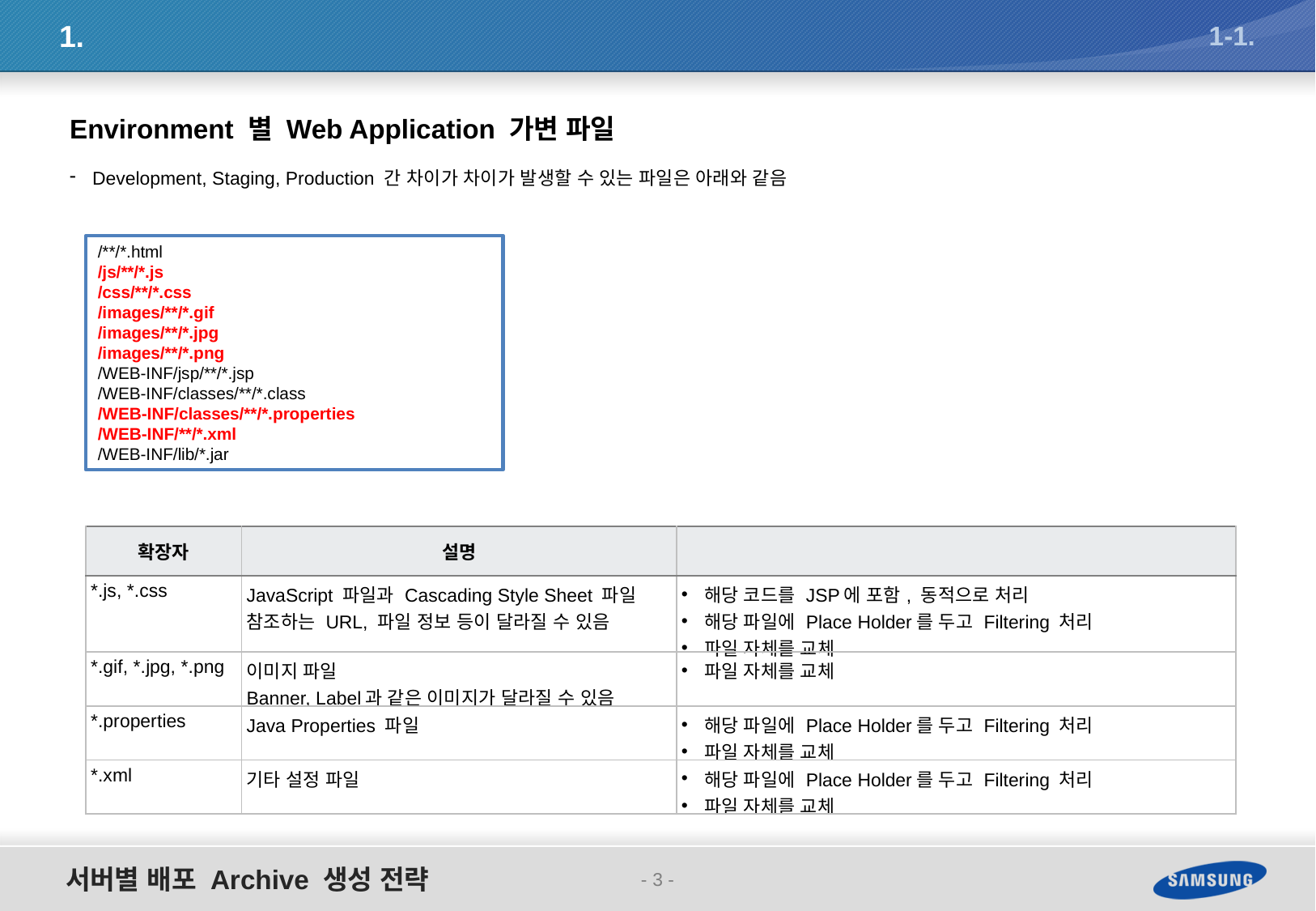

1.
1-1.
Environment 별 Web Application 가변 파일

Development, Staging, Production 간 차이가 차이가 발생할 수 있는 파일은 아래와 같음
/**/*.html
/js/**/*.js
/css/**/*.css
/images/**/*.gif
/images/**/*.jpg
/images/**/*.png
/WEB-INF/jsp/**/*.jsp
/WEB-INF/classes/**/*.class
/WEB-INF/classes/**/*.properties
/WEB-INF/**/*.xml
/WEB-INF/lib/*.jar
| 확장자 | 설명 |  |
| --- | --- | --- |
| \*.js, \*.css | JavaScript 파일과 Cascading Style Sheet 파일 참조하는 URL, 파일 정보 등이 달라질 수 있음 | 해당 코드를 JSP에 포함, 동적으로 처리 해당 파일에 Place Holder를 두고 Filtering 처리 파일 자체를 교체 |
| \*.gif, \*.jpg, \*.png | 이미지 파일 Banner, Label과 같은 이미지가 달라질 수 있음 | 파일 자체를 교체 |
| \*.properties | Java Properties 파일 | 해당 파일에 Place Holder를 두고 Filtering 처리 파일 자체를 교체 |
| \*.xml | 기타 설정 파일 | 해당 파일에 Place Holder를 두고 Filtering 처리 파일 자체를 교체 |